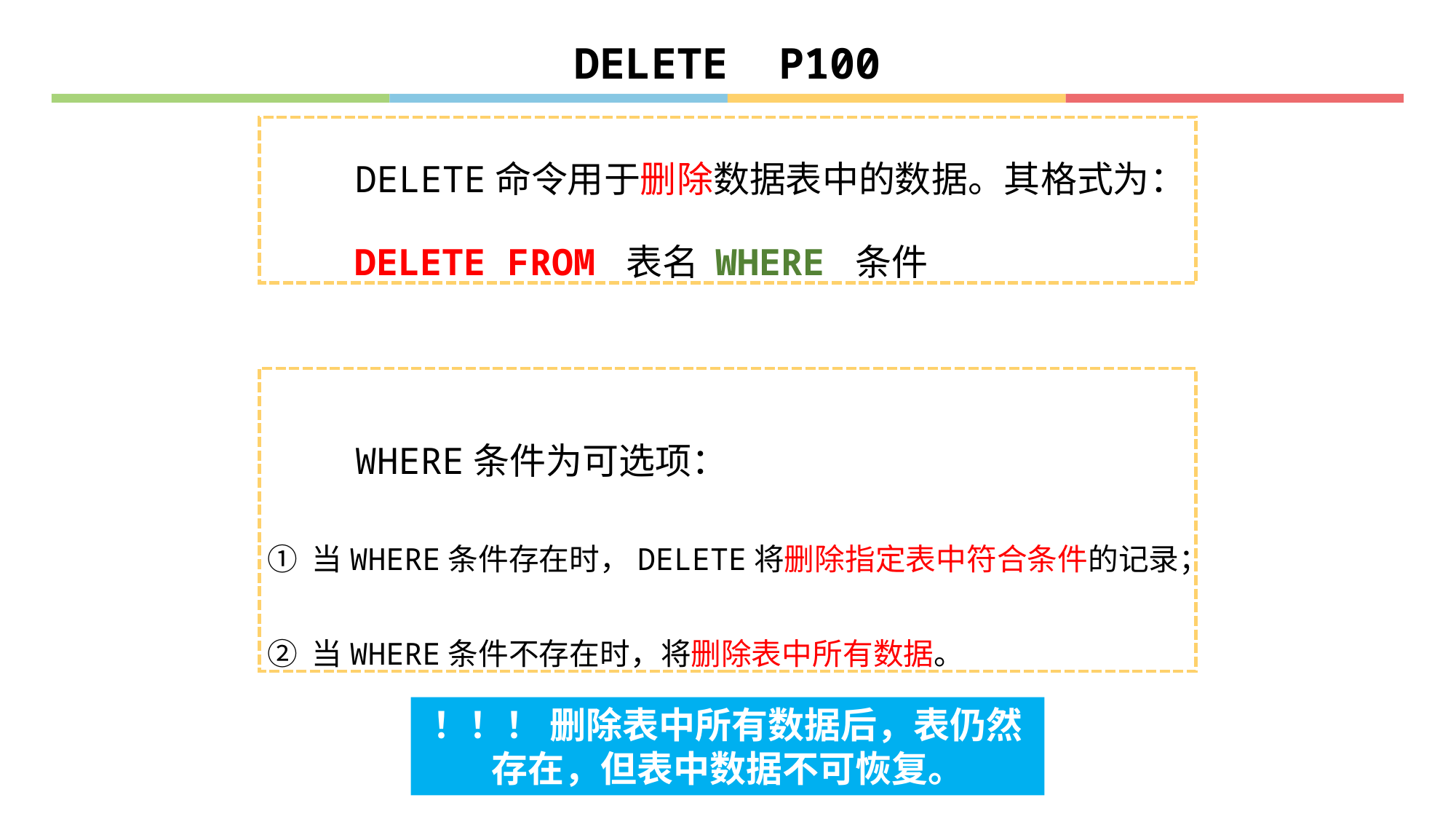

DELETE  P100
    DELETE命令用于删除数据表中的数据。其格式为：
    DELETE FROM 表名 WHERE 条件
    WHERE条件为可选项：
① 当WHERE条件存在时，DELETE将删除指定表中符合条件的记录；
② 当WHERE条件不存在时，将删除表中所有数据。
！！！ 删除表中所有数据后，表仍然存在，但表中数据不可恢复。